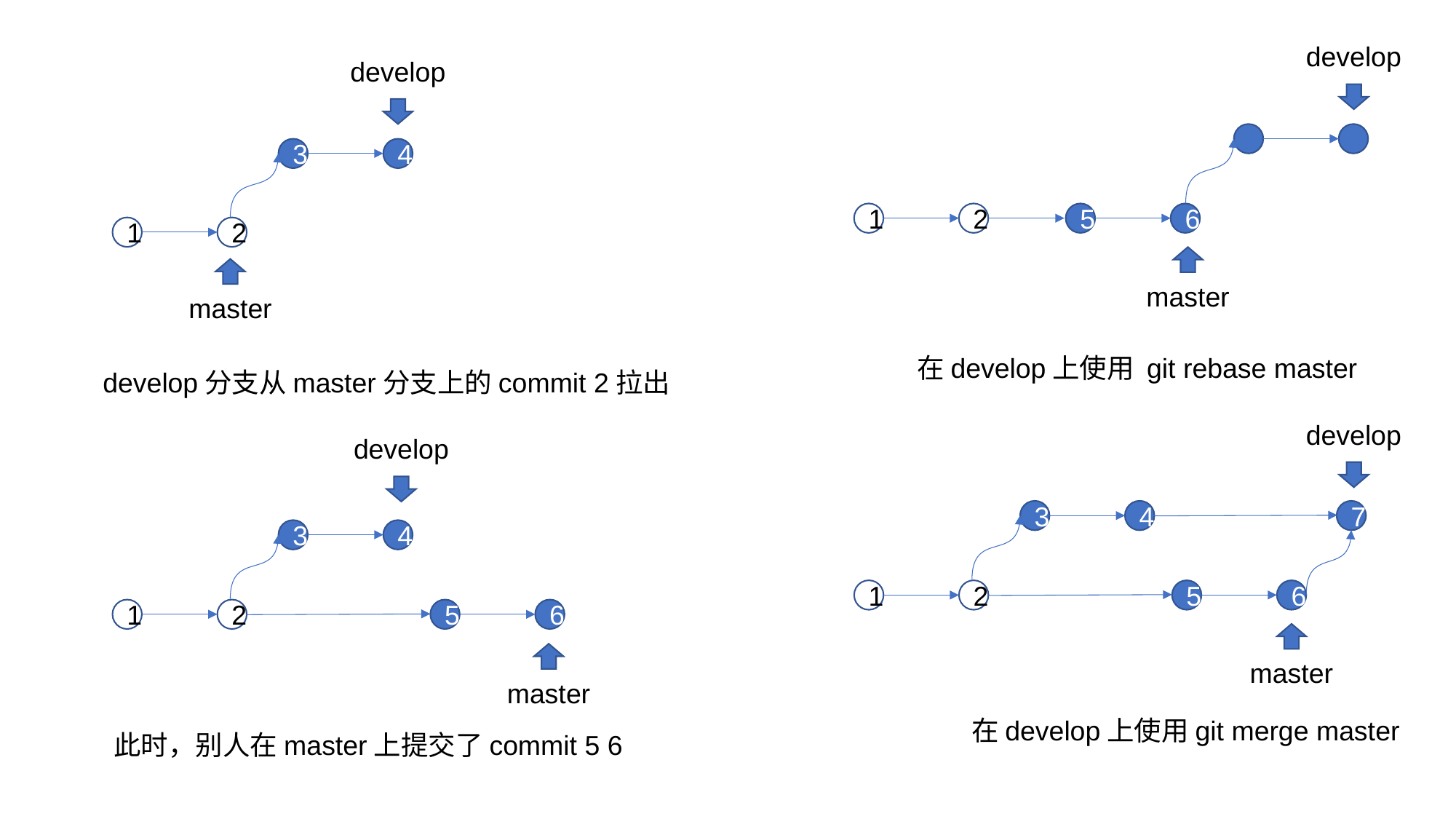

develop

1
2
5
6

master
develop

3
4
1
2

master
在develop上使用 git rebase master
develop分支从master分支上的commit 2拉出
develop

3
4
7
1
2
5
6

master
develop

3
4
1
2
5
6

master
在develop上使用git merge master
此时，别人在master上提交了commit 5 6